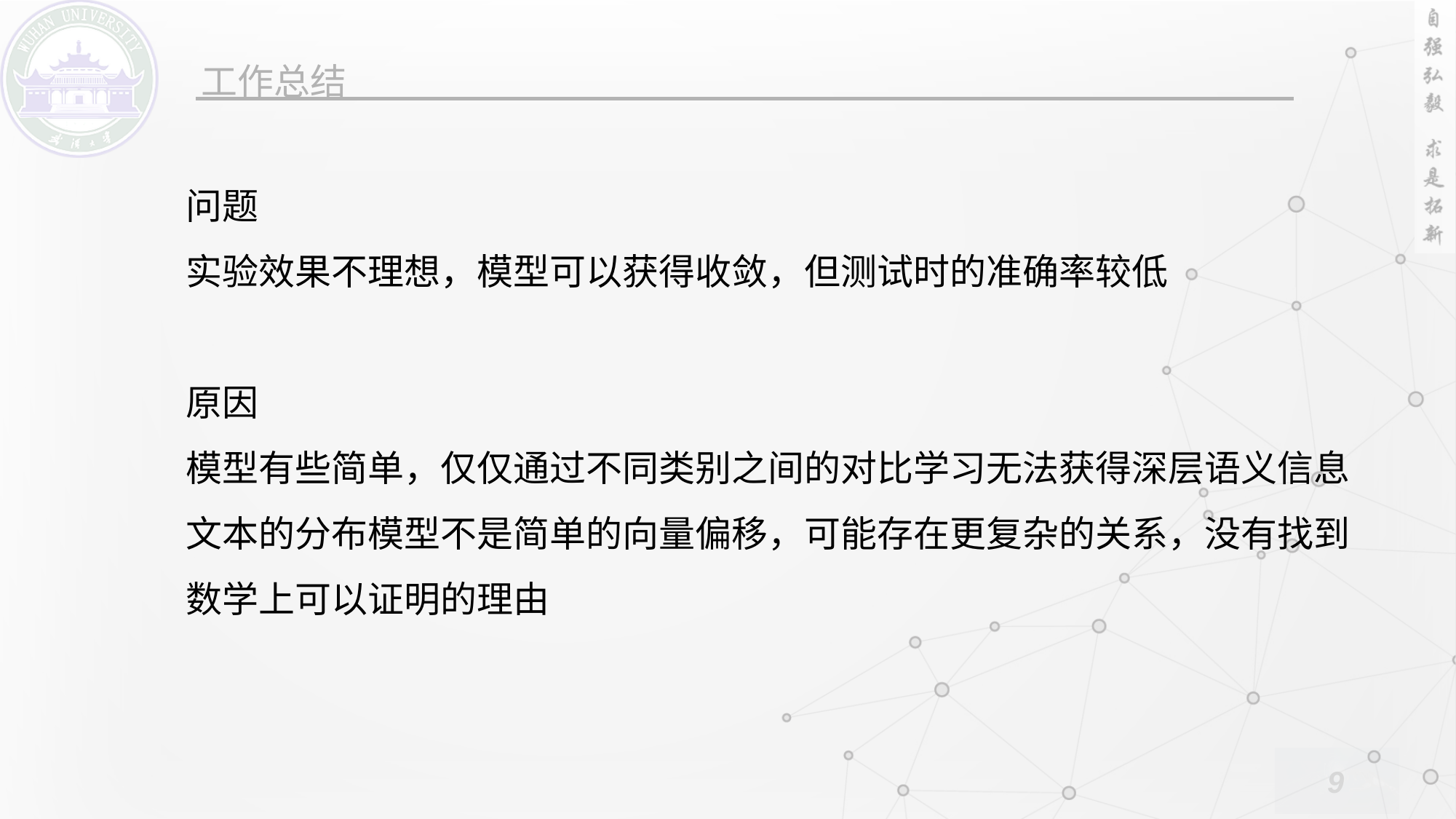

问题
实验效果不理想，模型可以获得收敛，但测试时的准确率较低

原因
模型有些简单，仅仅通过不同类别之间的对比学习无法获得深层语义信息
文本的分布模型不是简单的向量偏移，可能存在更复杂的关系，没有找到
数学上可以证明的理由

9